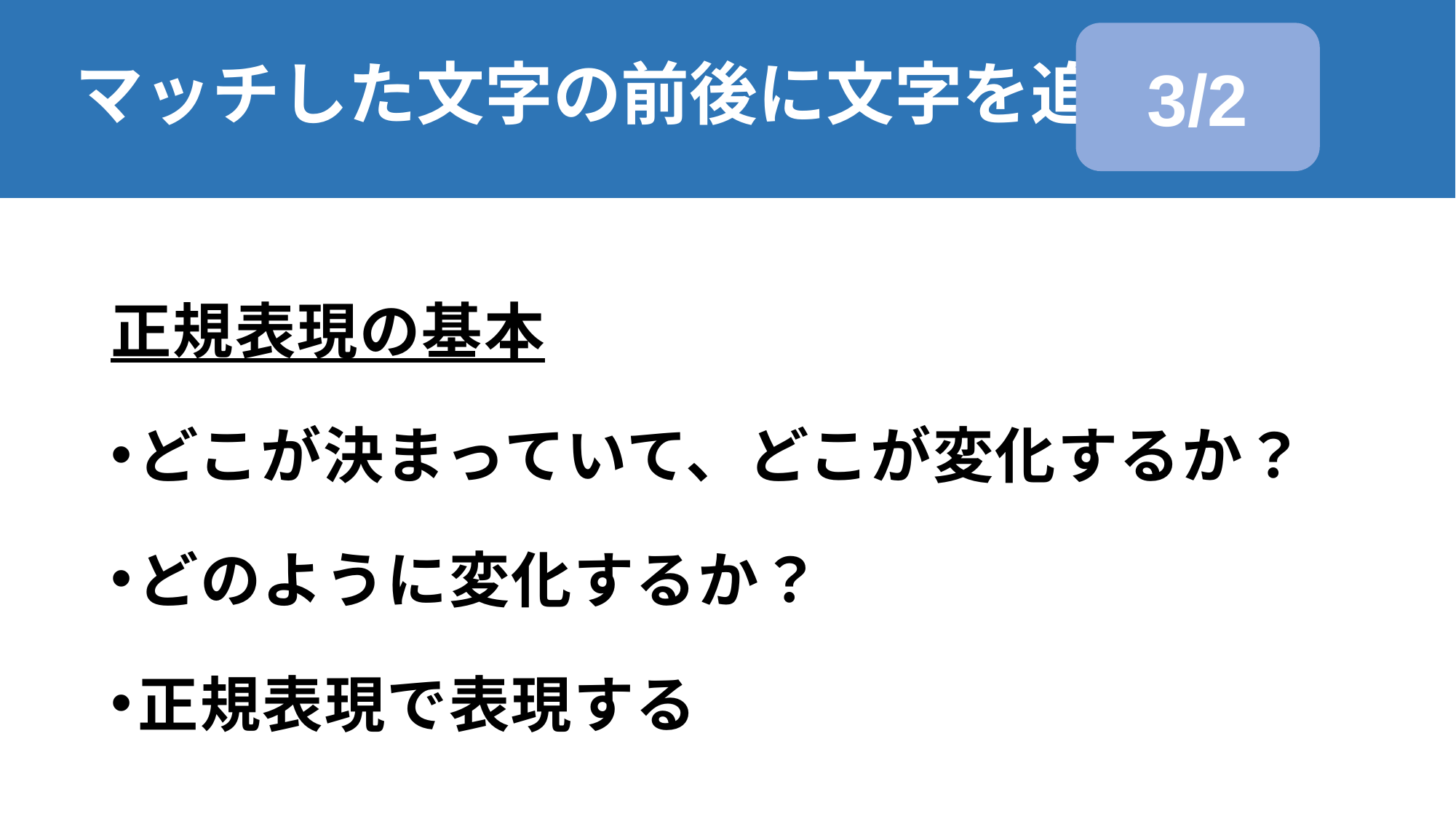

# マッチした文字の前後に文字を追加する
3/2
正規表現の基本
どこが決まっていて、どこが変化するか？
どのように変化するか？
正規表現で表現する